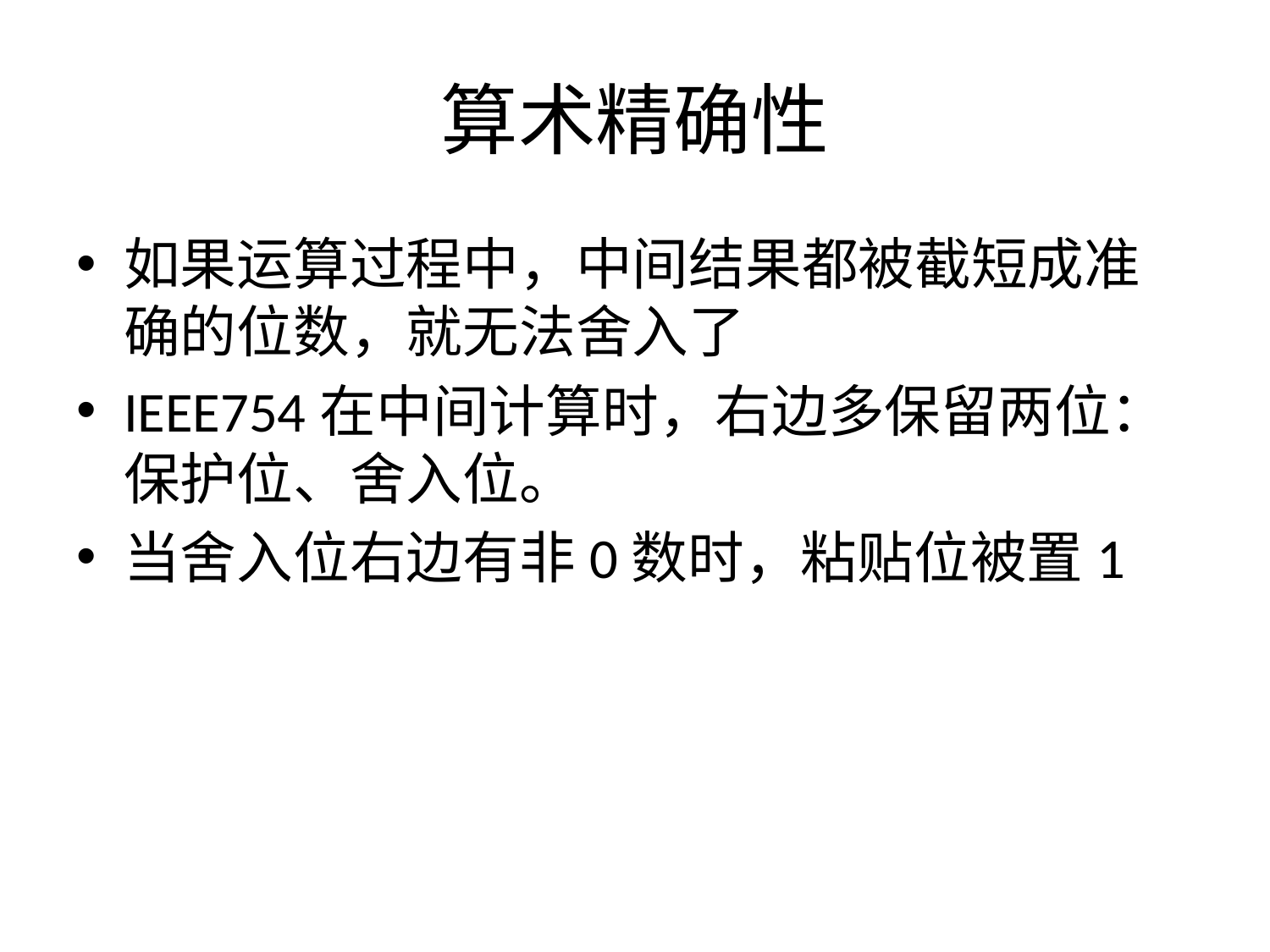

# 算术精确性
如果运算过程中，中间结果都被截短成准确的位数，就无法舍入了
IEEE754在中间计算时，右边多保留两位：保护位、舍入位。
当舍入位右边有非0数时，粘贴位被置1